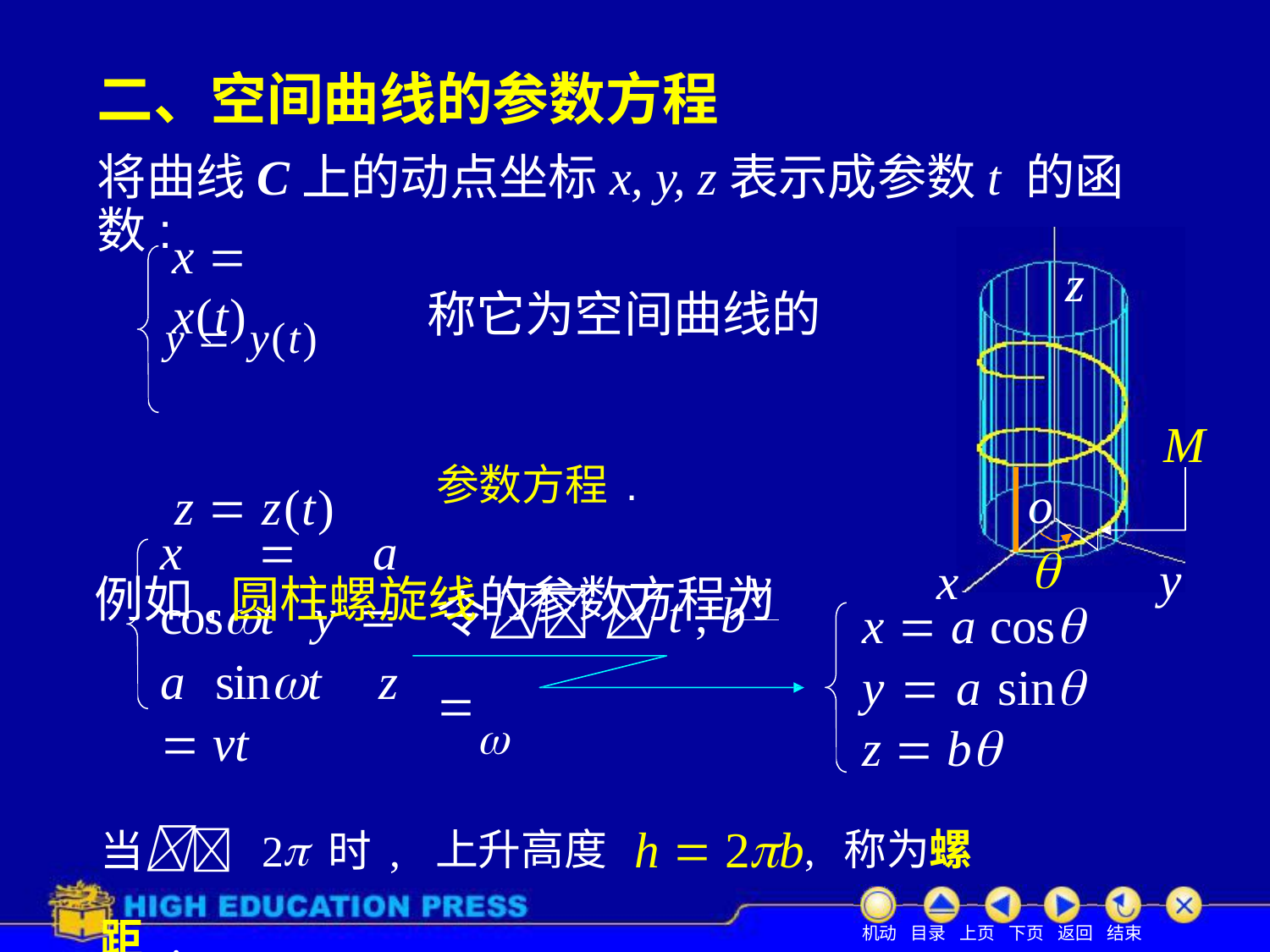

# 二、空间曲线的参数方程
将曲线C上的动点坐标x, y, z表示成参数t 的函数:
z
x = x(t)
y = y(t)	称它为空间曲线的
z = z(t)	参数方程.
例如,圆柱螺旋线的参数方程为

M

o

x = a cosωt  y = a sinωt  z = vt

θ

y
x
v
令θ= ωt , b =ω
x = a cosθ y = a sinθ z = bθ

当θ= 2π时, 上升高度 h = 2πb, 称为螺距 .

机动 目录 上页 下页 返回 结束